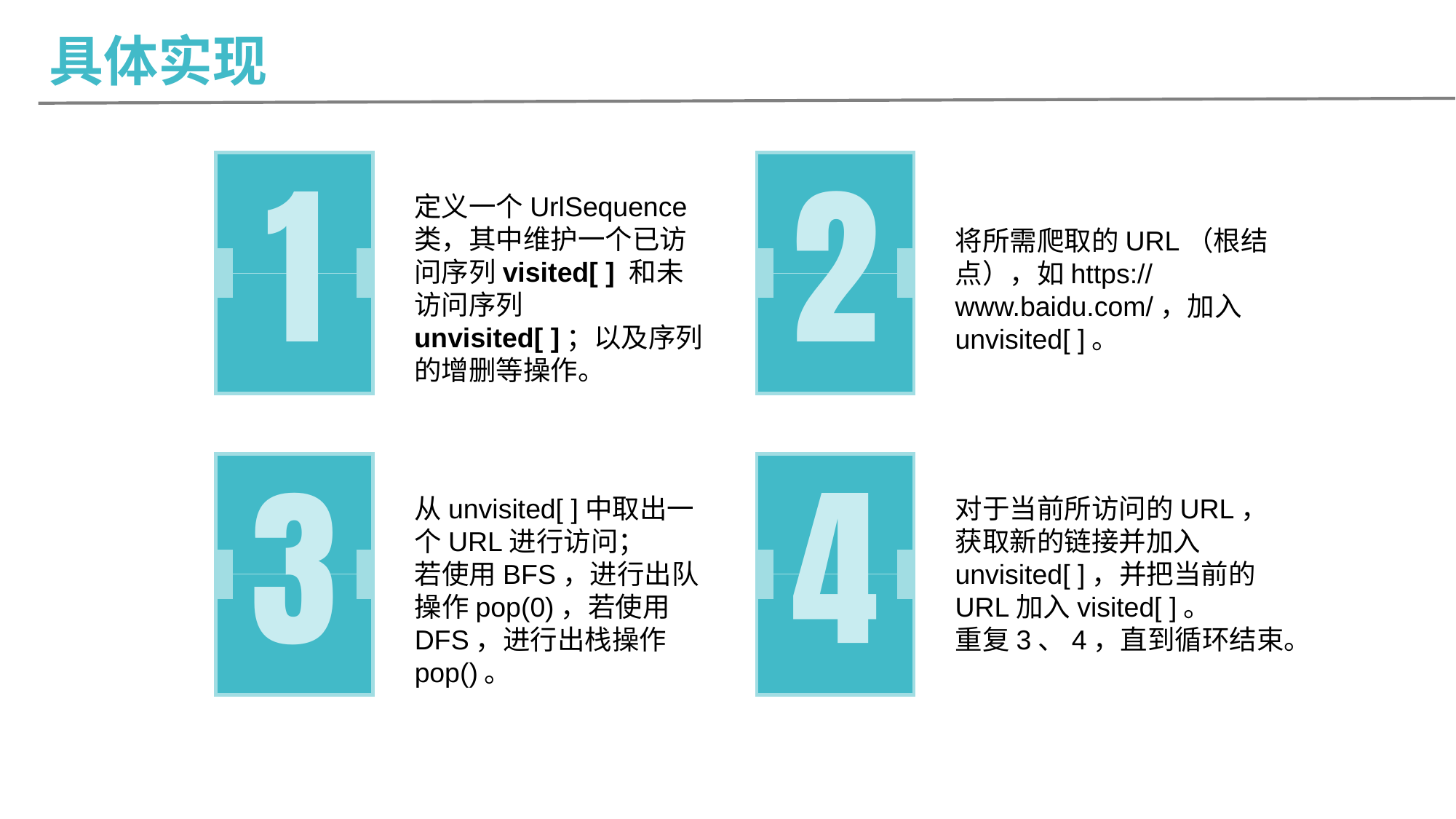

具体实现

1

2

定义一个UrlSequence类，其中维护一个已访问序列visited[ ] 和未访问序列unvisited[ ]；以及序列的增删等操作。

将所需爬取的URL（根结点），如https://www.baidu.com/，加入unvisited[ ]。

3

4

从unvisited[ ]中取出一个URL进行访问；
若使用BFS，进行出队操作pop(0)，若使用DFS，进行出栈操作pop()。
对于当前所访问的URL，获取新的链接并加入unvisited[ ]，并把当前的URL加入visited[ ]。
重复3、4，直到循环结束。